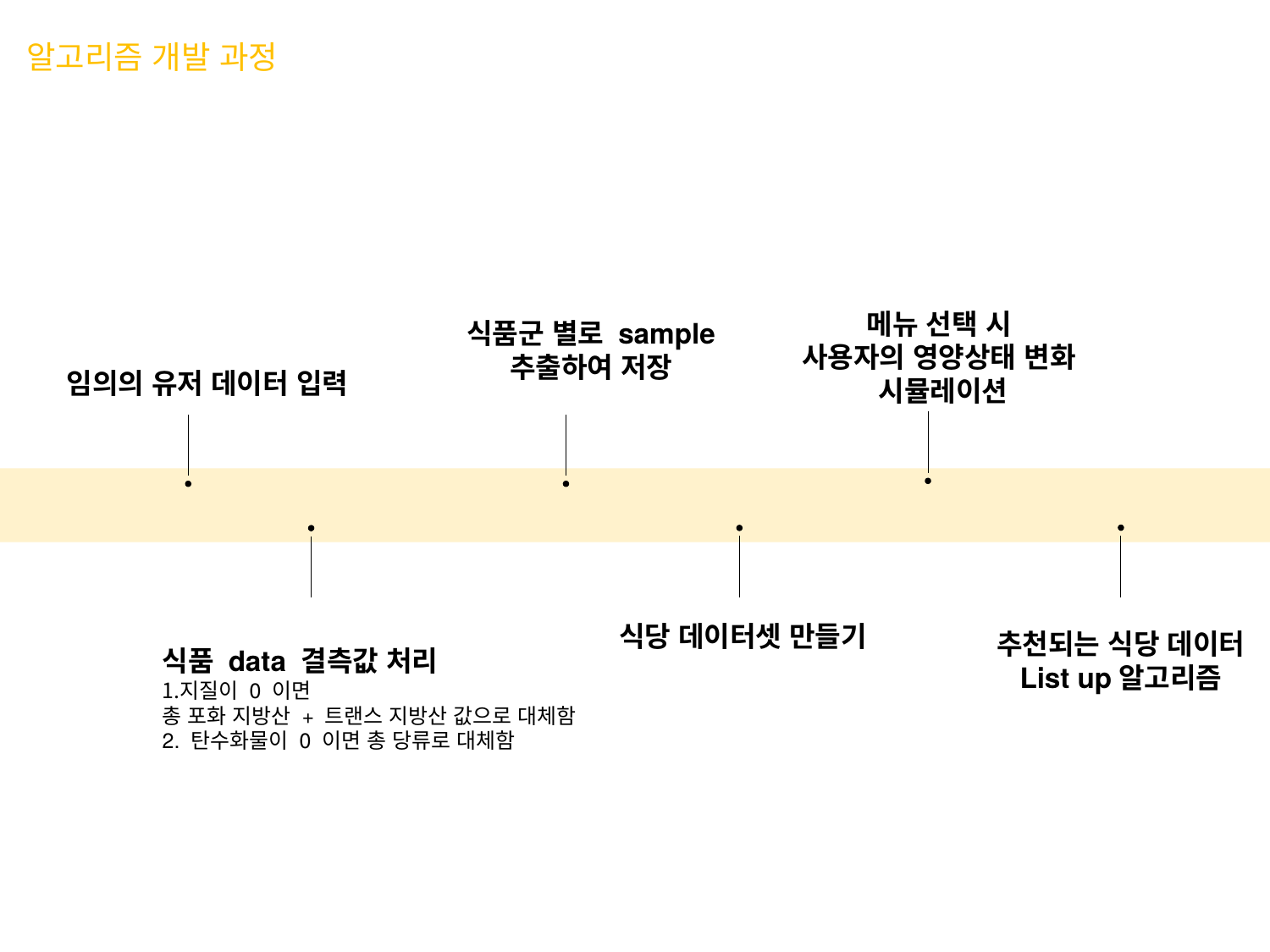

알고리즘 개발 과정
메뉴 선택 시
사용자의 영양상태 변화
시뮬레이션
식품군 별로 sample
추출하여 저장
임의의 유저 데이터 입력

식당 데이터셋 만들기
추천되는 식당 데이터
List up알고리즘
식품 data 결측값 처리
지질이 0 이면
총 포화 지방산 + 트랜스 지방산 값으로 대체함
2. 탄수화물이 0 이면 총 당류로 대체함